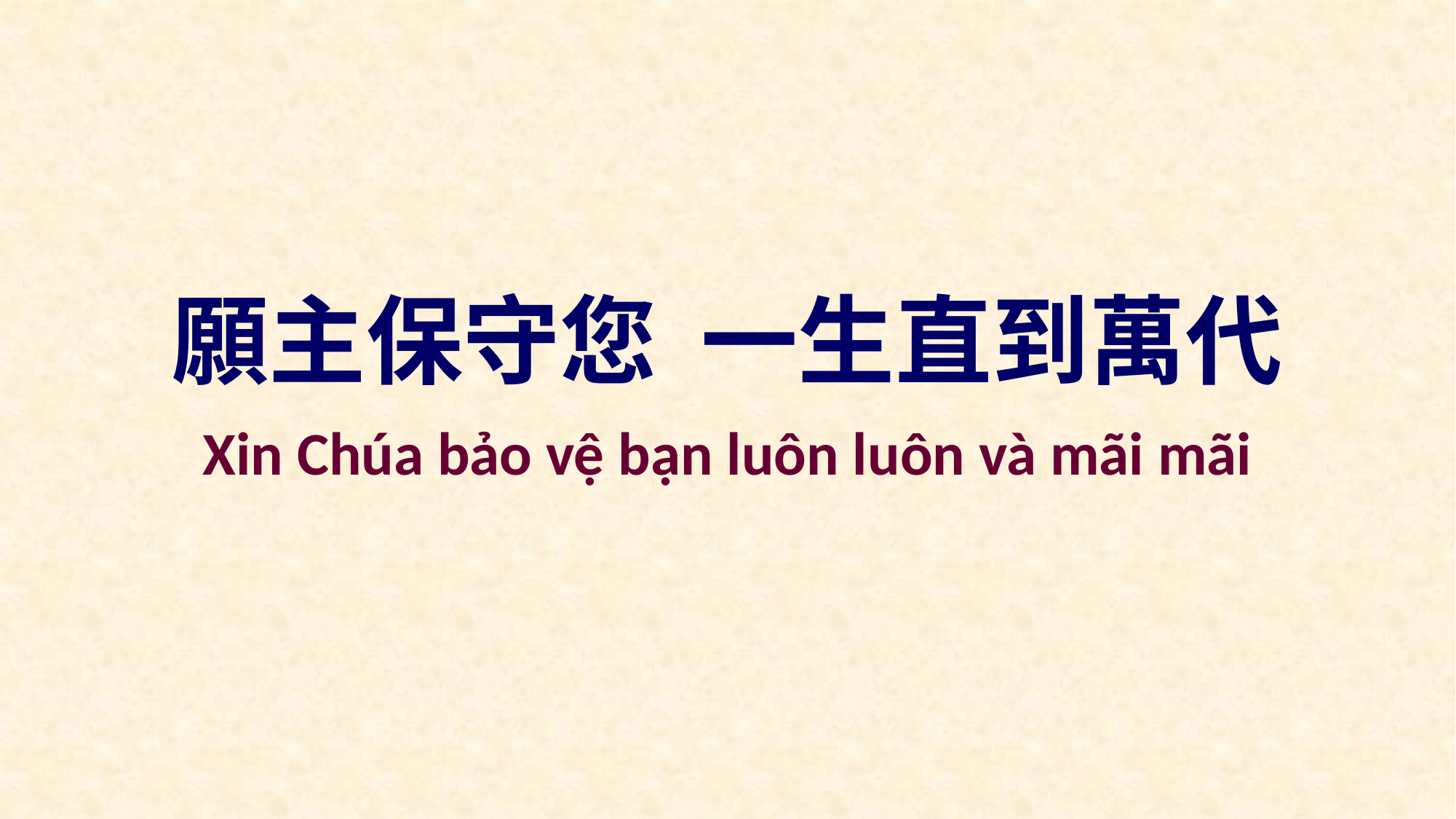

願主保守您  一生直到萬代
Xin Chúa bảo vệ bạn luôn luôn và mãi mãi